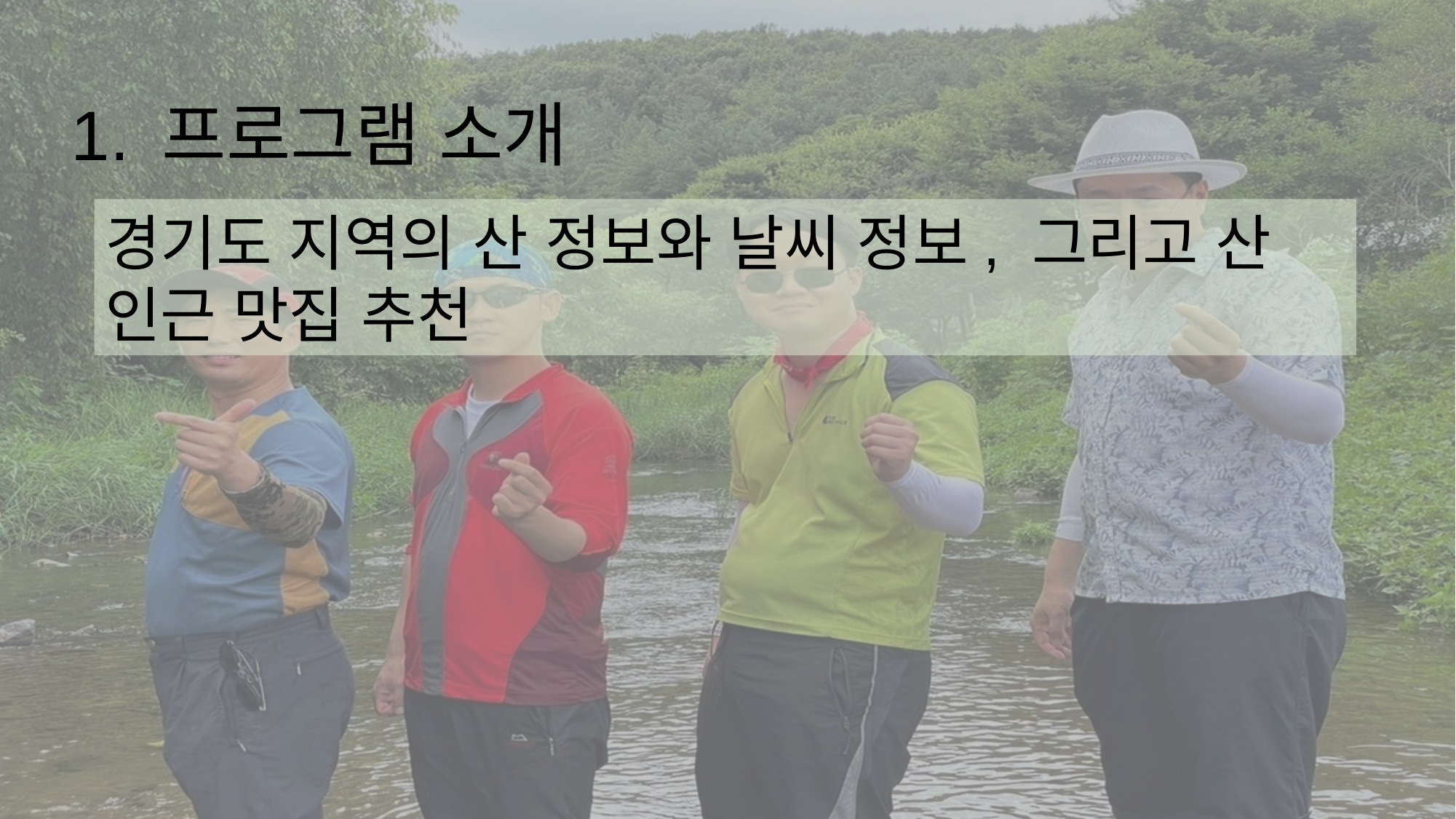

# 1. 프로그램 소개
경기도 지역의 산 정보와 날씨 정보, 그리고 산 인근 맛집 추천